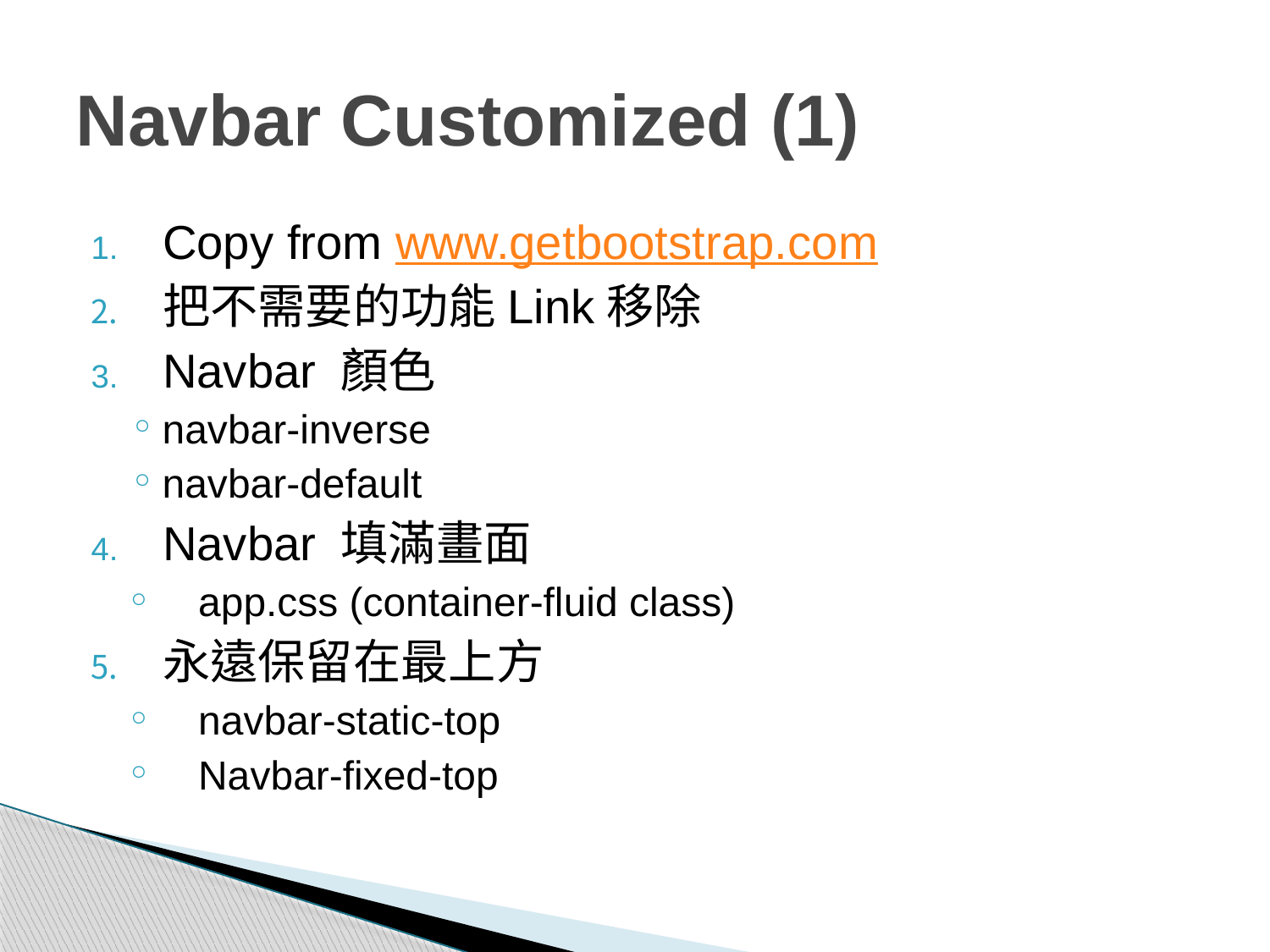

# Navbar Customized (1)
Copy from www.getbootstrap.com
把不需要的功能Link移除
Navbar 顏色
navbar-inverse
navbar-default
Navbar 填滿畫面
app.css (container-fluid class)
永遠保留在最上方
navbar-static-top
Navbar-fixed-top